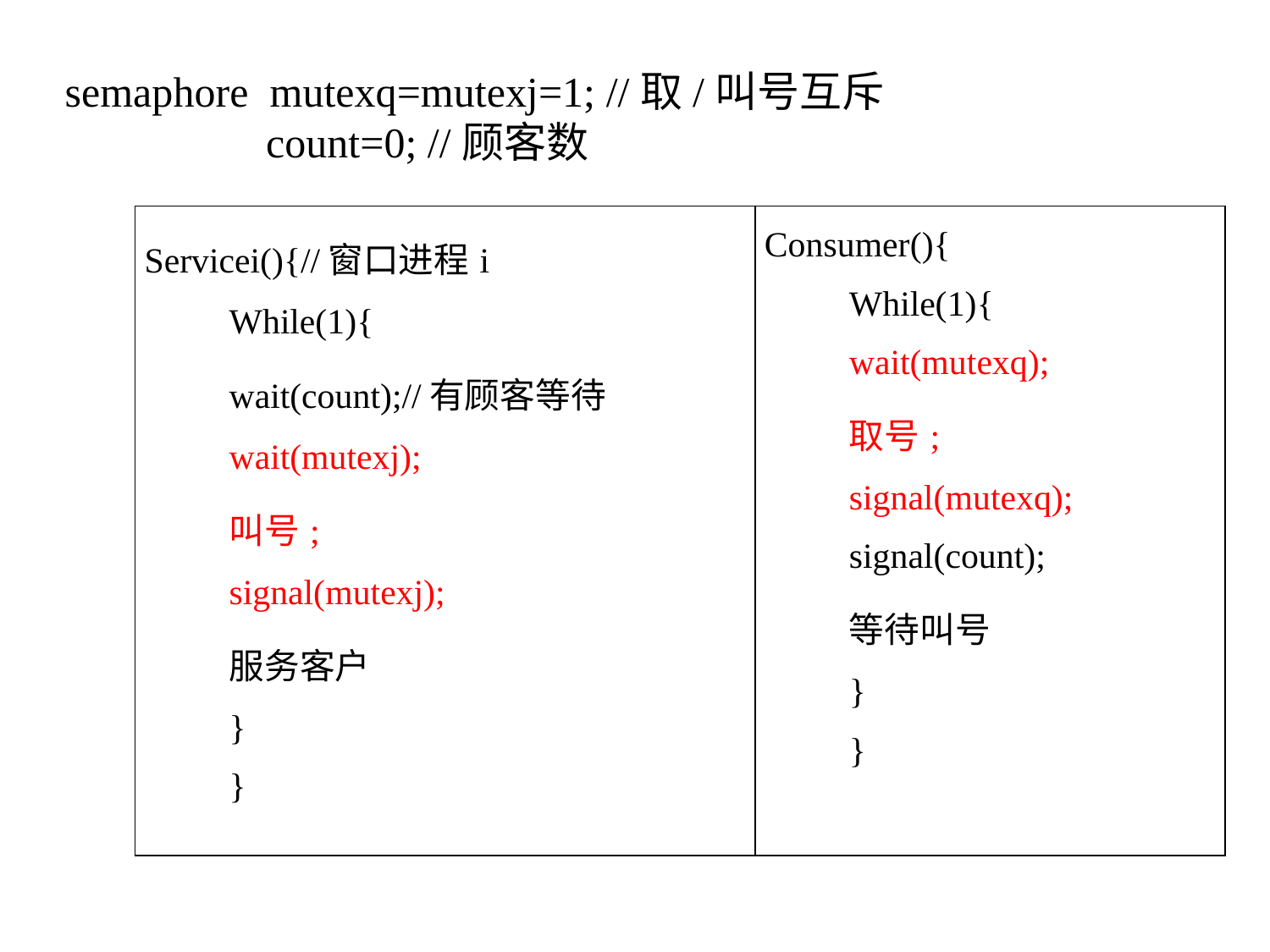

semaphore  mutexq=mutexj=1; //取/叫号互斥
                   count=0; //顾客数
| Servicei(){//窗口进程i While(1){ wait(count);//有顾客等待 wait(mutexj); 叫号; signal(mutexj); 服务客户 } } | Consumer(){ While(1){ wait(mutexq); 取号; signal(mutexq); signal(count); 等待叫号 } } |
| --- | --- |